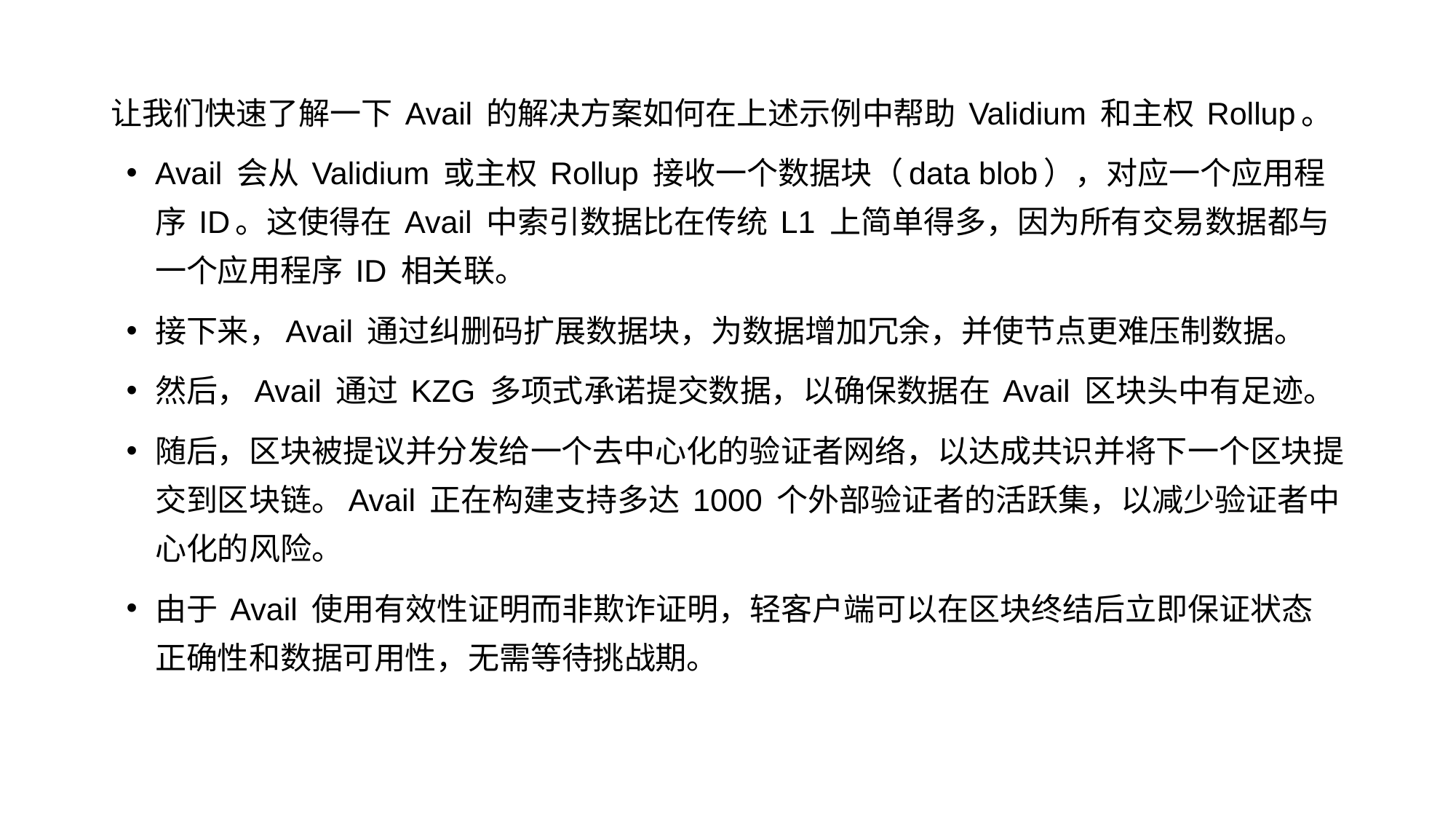

让我们快速了解一下 Avail 的解决方案如何在上述示例中帮助 Validium 和主权 Rollup。
Avail 会从 Validium 或主权 Rollup 接收一个数据块（data blob），对应一个应用程序 ID。这使得在 Avail 中索引数据比在传统 L1 上简单得多，因为所有交易数据都与一个应用程序 ID 相关联。
接下来，Avail 通过纠删码扩展数据块，为数据增加冗余，并使节点更难压制数据。
然后，Avail 通过 KZG 多项式承诺提交数据，以确保数据在 Avail 区块头中有足迹。
随后，区块被提议并分发给一个去中心化的验证者网络，以达成共识并将下一个区块提交到区块链。Avail 正在构建支持多达 1000 个外部验证者的活跃集，以减少验证者中心化的风险。
由于 Avail 使用有效性证明而非欺诈证明，轻客户端可以在区块终结后立即保证状态正确性和数据可用性，无需等待挑战期。